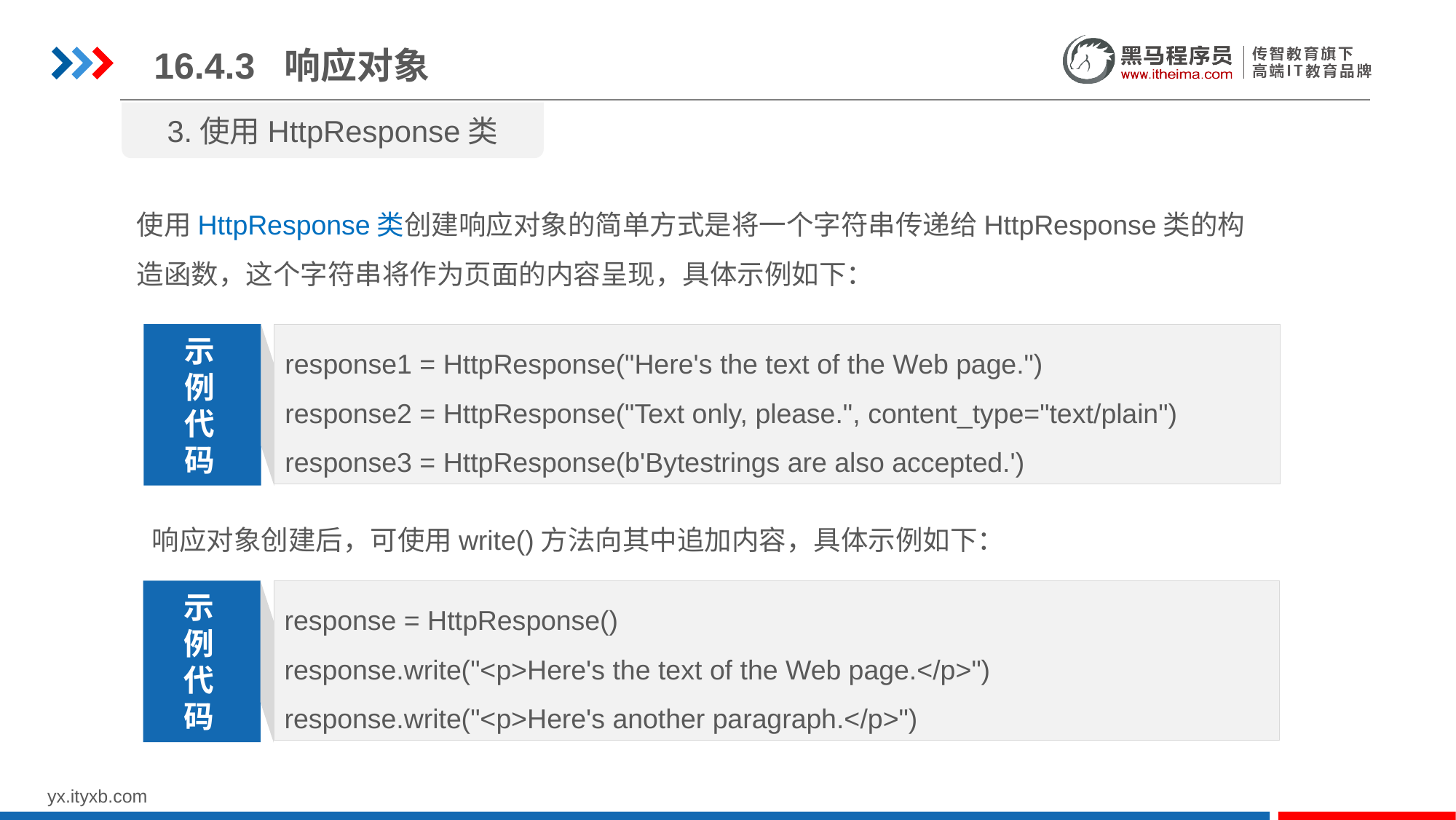

16.4.3  响应对象

3.使用HttpResponse类
使用HttpResponse类创建响应对象的简单方式是将一个字符串传递给HttpResponse类的构造函数，这个字符串将作为页面的内容呈现，具体示例如下：

response1 = HttpResponse("Here's the text of the Web page.")
response2 = HttpResponse("Text only, please.", content_type="text/plain")
response3 = HttpResponse(b'Bytestrings are also accepted.')
示
例
代
码
响应对象创建后，可使用write()方法向其中追加内容，具体示例如下：

response = HttpResponse()
response.write("<p>Here's the text of the Web page.</p>")
response.write("<p>Here's another paragraph.</p>")
示
例
代
码